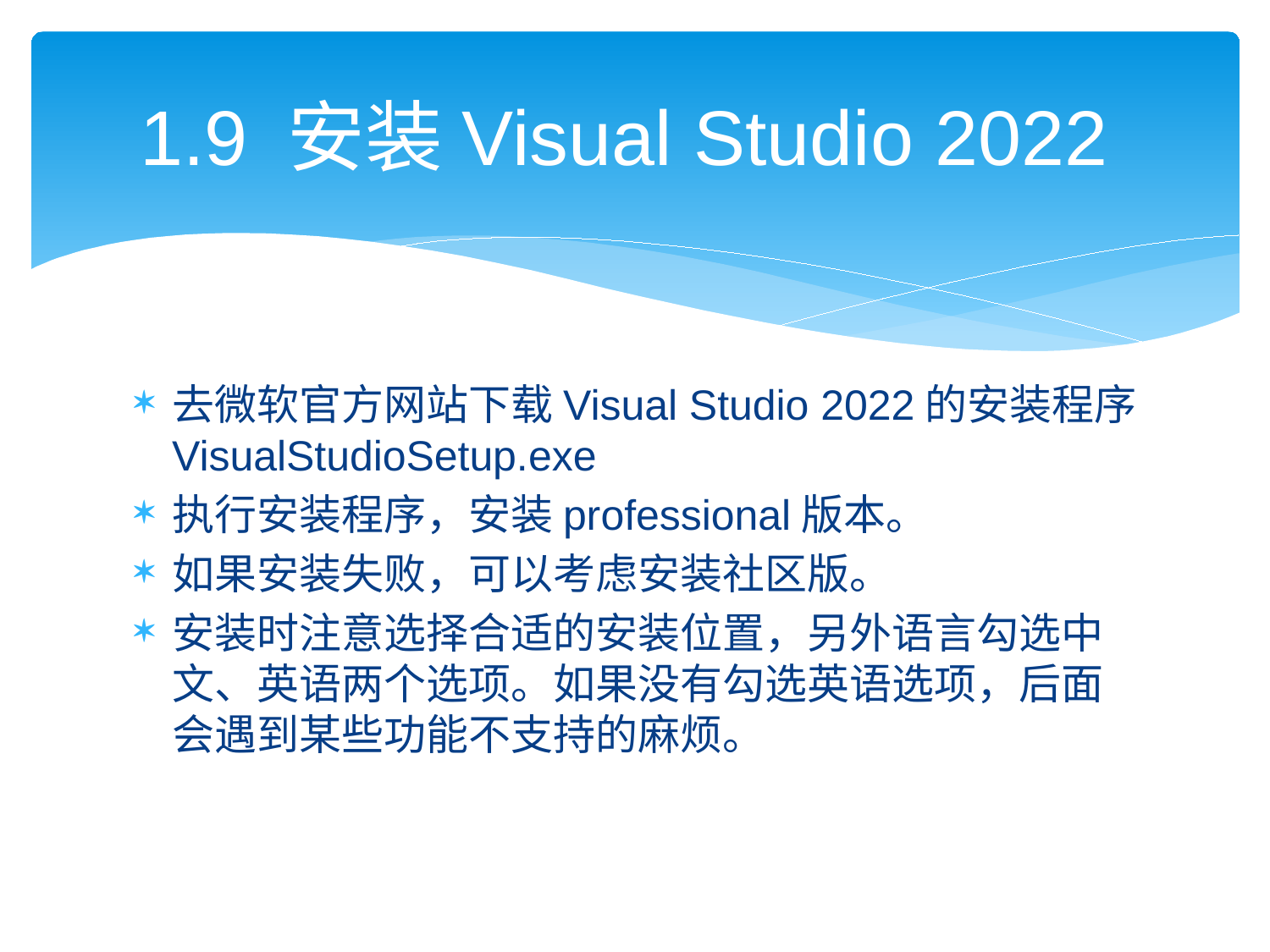

# 1.9 安装Visual Studio 2022
去微软官方网站下载Visual Studio 2022的安装程序VisualStudioSetup.exe
执行安装程序，安装professional版本。
如果安装失败，可以考虑安装社区版。
安装时注意选择合适的安装位置，另外语言勾选中文、英语两个选项。如果没有勾选英语选项，后面会遇到某些功能不支持的麻烦。